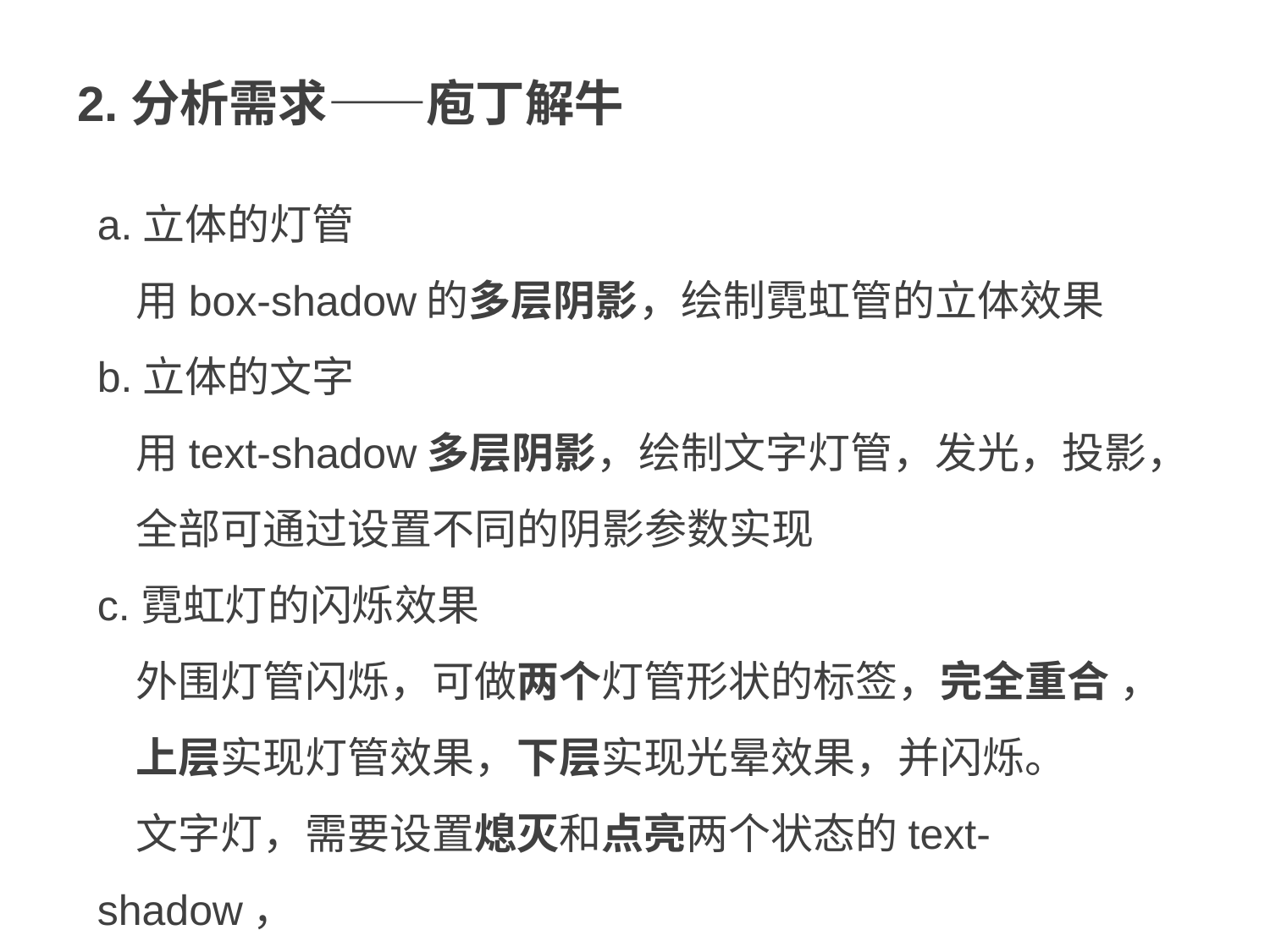

2.分析需求——庖丁解牛
a.立体的灯管
   用box-shadow的多层阴影，绘制霓虹管的立体效果
b.立体的文字
   用text-shadow多层阴影，绘制文字灯管，发光，投影，
   全部可通过设置不同的阴影参数实现
c.霓虹灯的闪烁效果
   外围灯管闪烁，可做两个灯管形状的标签，完全重合 ，
   上层实现灯管效果，下层实现光晕效果，并闪烁。
   文字灯，需要设置熄灭和点亮两个状态的text-shadow，
   不同速度的切换，就形成不同类型闪烁效果。